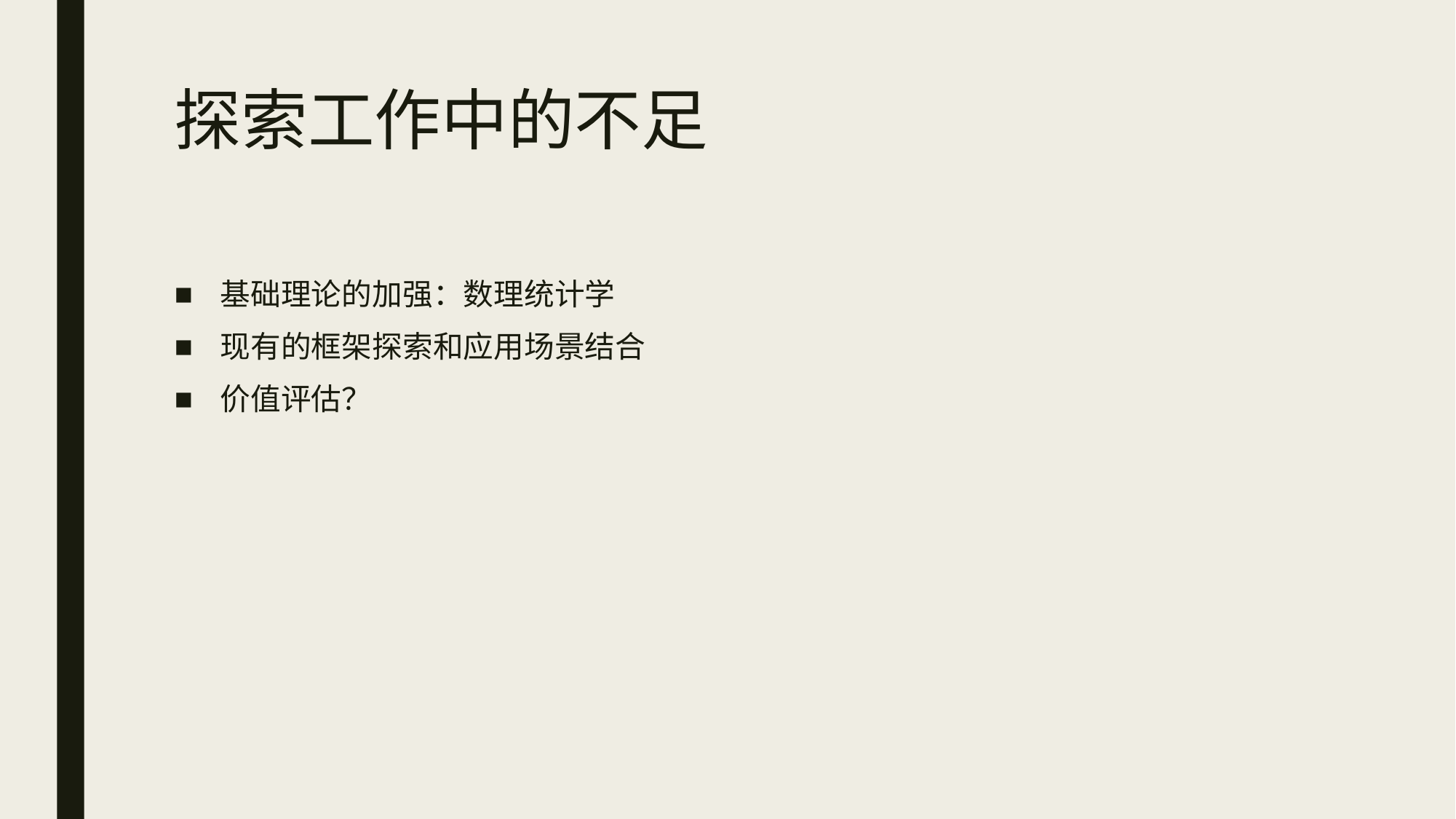

探索工作中的不足
基础理论的加强：数理统计学
现有的框架探索和应用场景结合
价值评估？